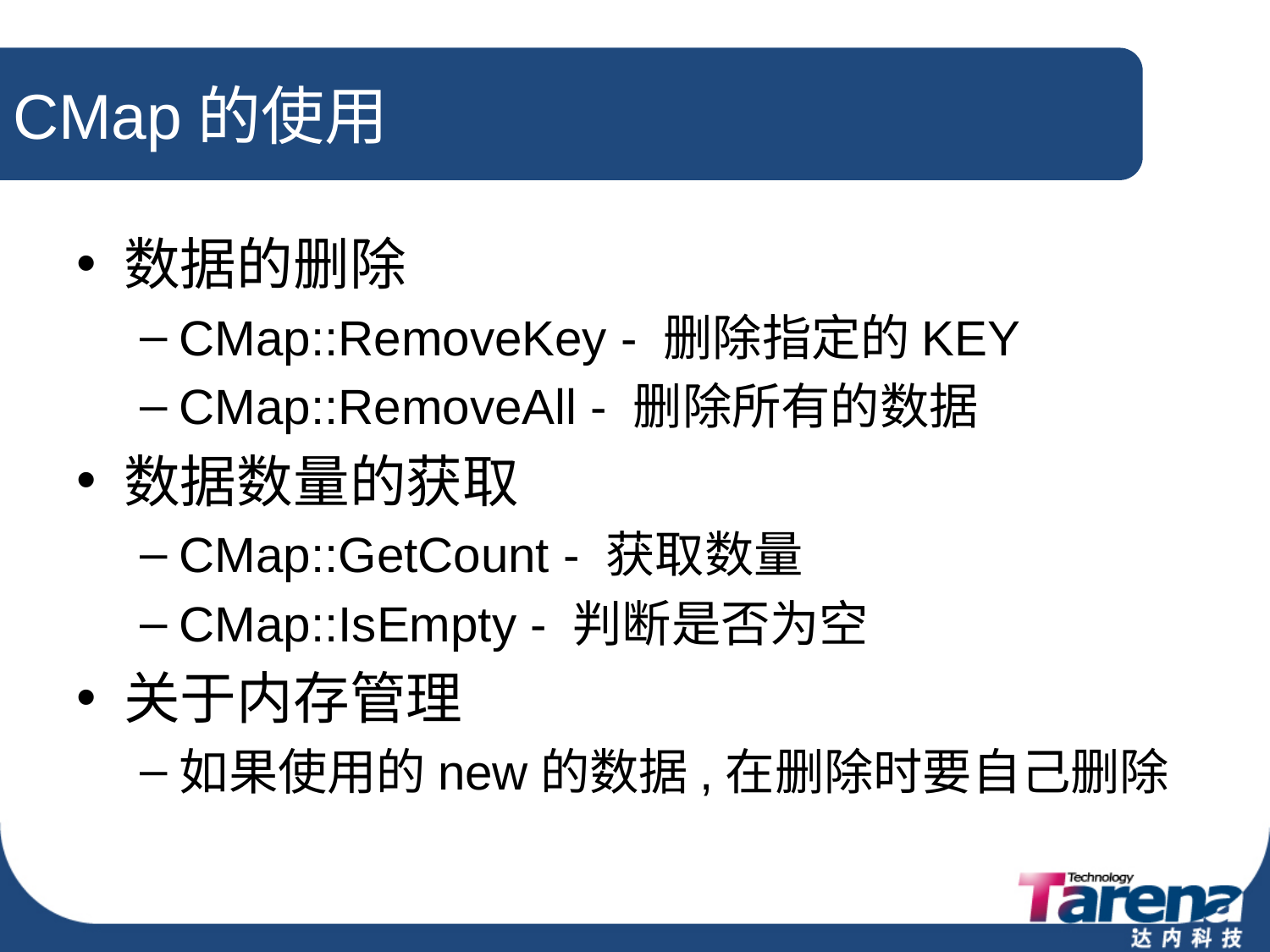

# CMap的使用
数据的删除
CMap::RemoveKey - 删除指定的KEY
CMap::RemoveAll - 删除所有的数据
数据数量的获取
CMap::GetCount - 获取数量
CMap::IsEmpty - 判断是否为空
关于内存管理
如果使用的new的数据,在删除时要自己删除